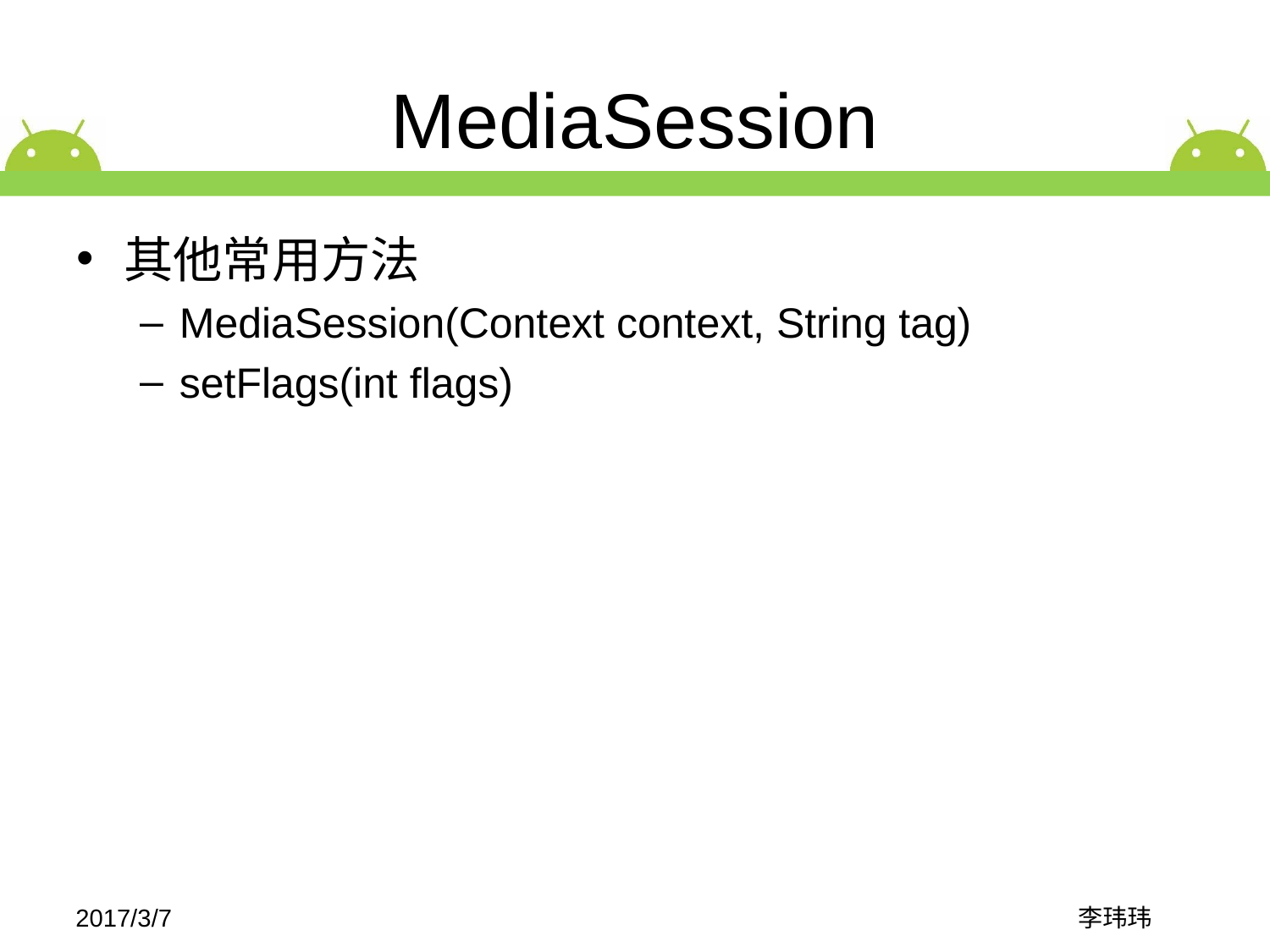

# MediaSession
其他常用方法
MediaSession(Context context, String tag)
setFlags(int flags)